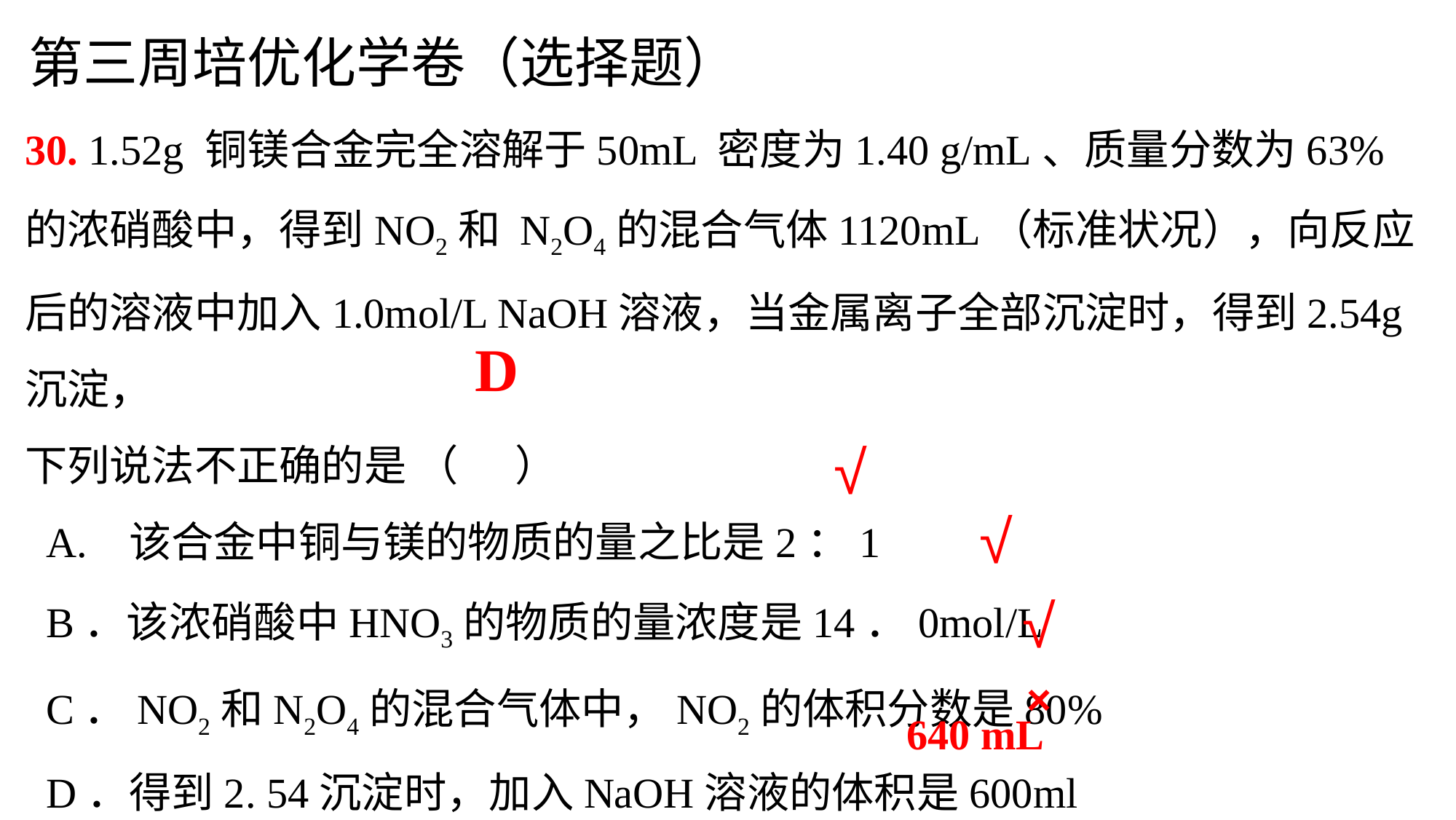

第三周培优化学卷（选择题）
30. 1.52g 铜镁合金完全溶解于50mL 密度为1.40 g/mL、质量分数为63%的浓硝酸中，得到NO2和 N2O4的混合气体1120mL（标准状况），向反应后的溶液中加入1.0mol/L NaOH溶液，当金属离子全部沉淀时，得到2.54g沉淀，
下列说法不正确的是 （      ）
  A.   该合金中铜与镁的物质的量之比是2：1
  B．该浓硝酸中HNO3的物质的量浓度是14．0mol/L
  C．NO2和N2O4的混合气体中，NO2的体积分数是80%
  D．得到2. 54沉淀时，加入NaOH溶液的体积是600ml
D
√
√
√
×
640 mL